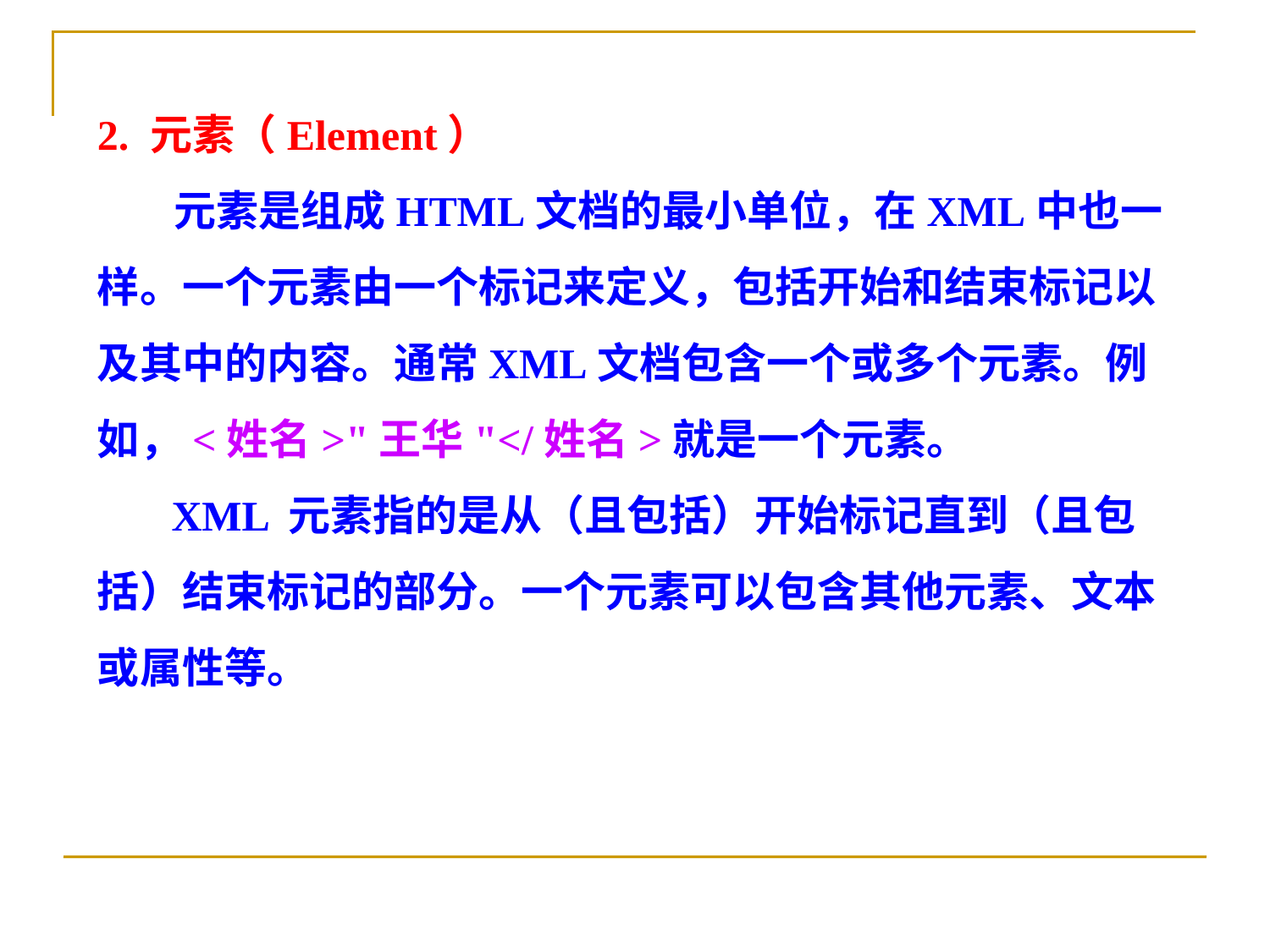

2. 元素（Element）
       元素是组成HTML文档的最小单位，在XML中也一样。一个元素由一个标记来定义，包括开始和结束标记以及其中的内容。通常XML文档包含一个或多个元素。例如，<姓名>"王华"</姓名>就是一个元素。
       XML 元素指的是从（且包括）开始标记直到（且包括）结束标记的部分。一个元素可以包含其他元素、文本或属性等。